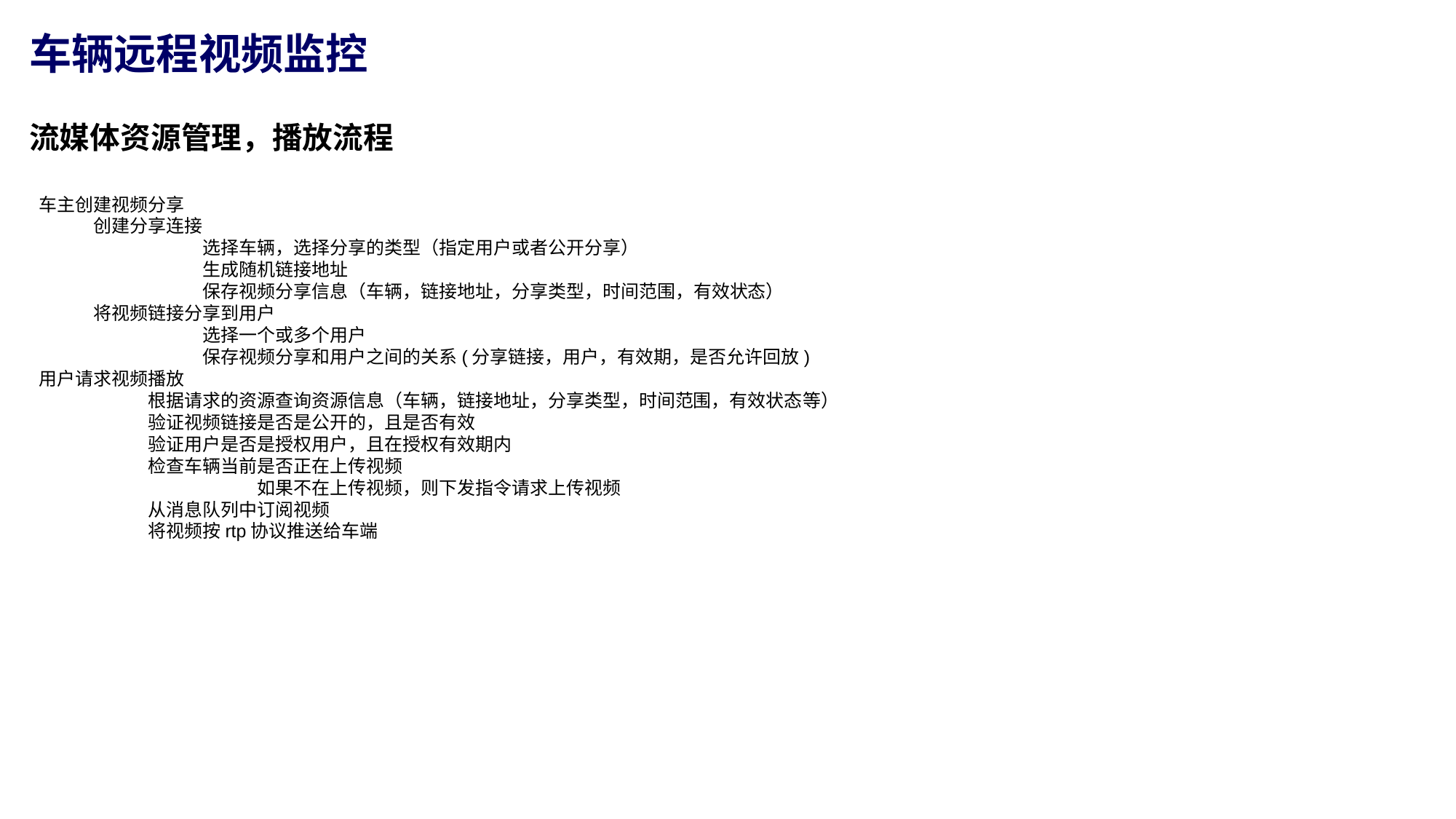

# 车辆远程视频监控
流媒体资源管理，播放流程
车主创建视频分享
创建分享连接
	选择车辆，选择分享的类型（指定用户或者公开分享）
	生成随机链接地址
	保存视频分享信息（车辆，链接地址，分享类型，时间范围，有效状态）
将视频链接分享到用户
	选择一个或多个用户
	保存视频分享和用户之间的关系(分享链接，用户，有效期，是否允许回放)
用户请求视频播放
	根据请求的资源查询资源信息（车辆，链接地址，分享类型，时间范围，有效状态等）
	验证视频链接是否是公开的，且是否有效
	验证用户是否是授权用户，且在授权有效期内
	检查车辆当前是否正在上传视频
		如果不在上传视频，则下发指令请求上传视频
	从消息队列中订阅视频
	将视频按rtp协议推送给车端
5